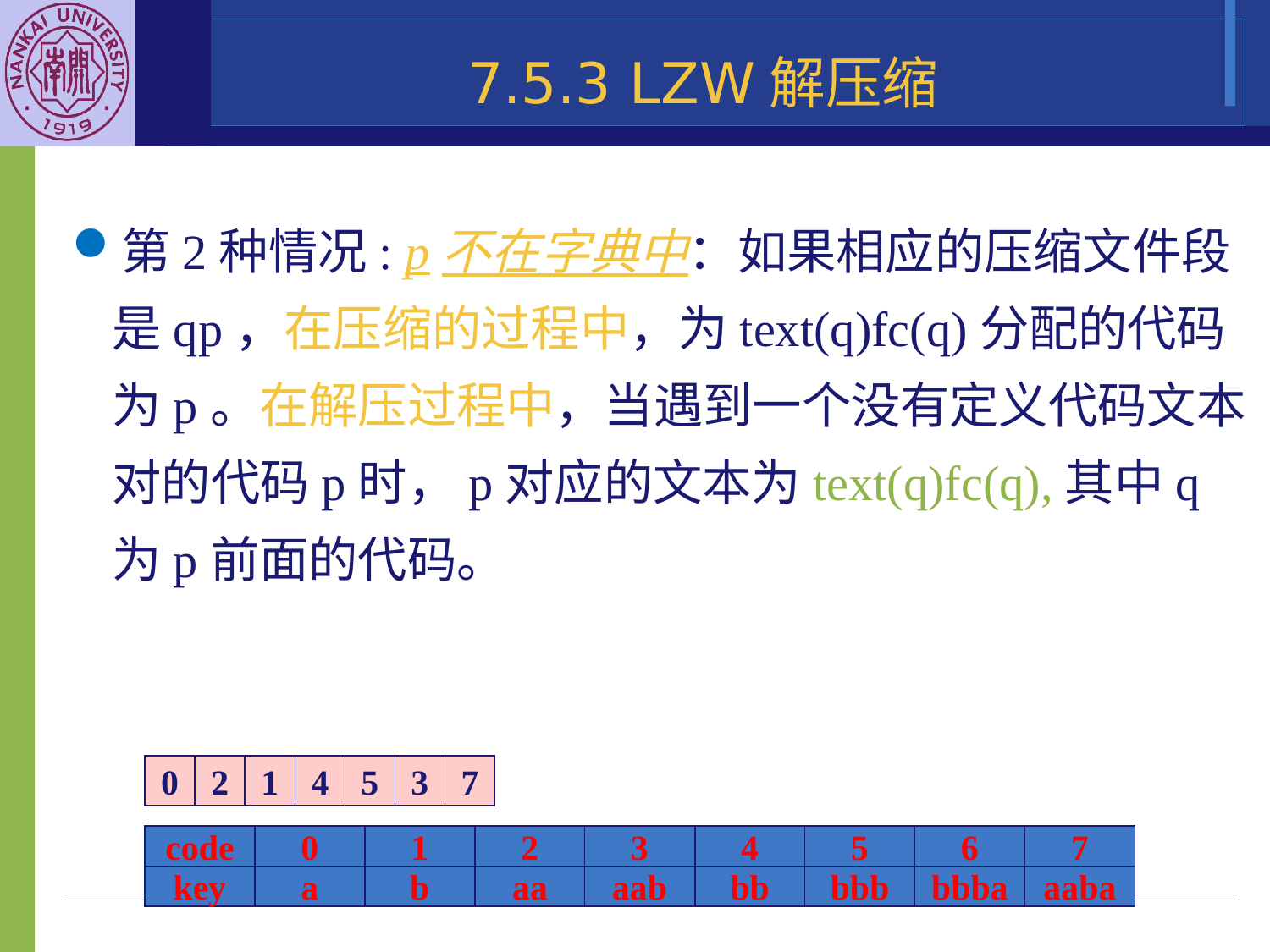

7.5.3 LZW解压缩
第2种情况: p不在字典中：如果相应的压缩文件段是qp，在压缩的过程中，为text(q)fc(q)分配的代码为p。在解压过程中，当遇到一个没有定义代码文本对的代码p时，p对应的文本为text(q)fc(q),其中q为p前面的代码。
0
2
1
4
5
3
7
code
0
1
2
3
4
5
6
7
key
a
b
aa
aab
bb
bbb
bbba
aaba
94